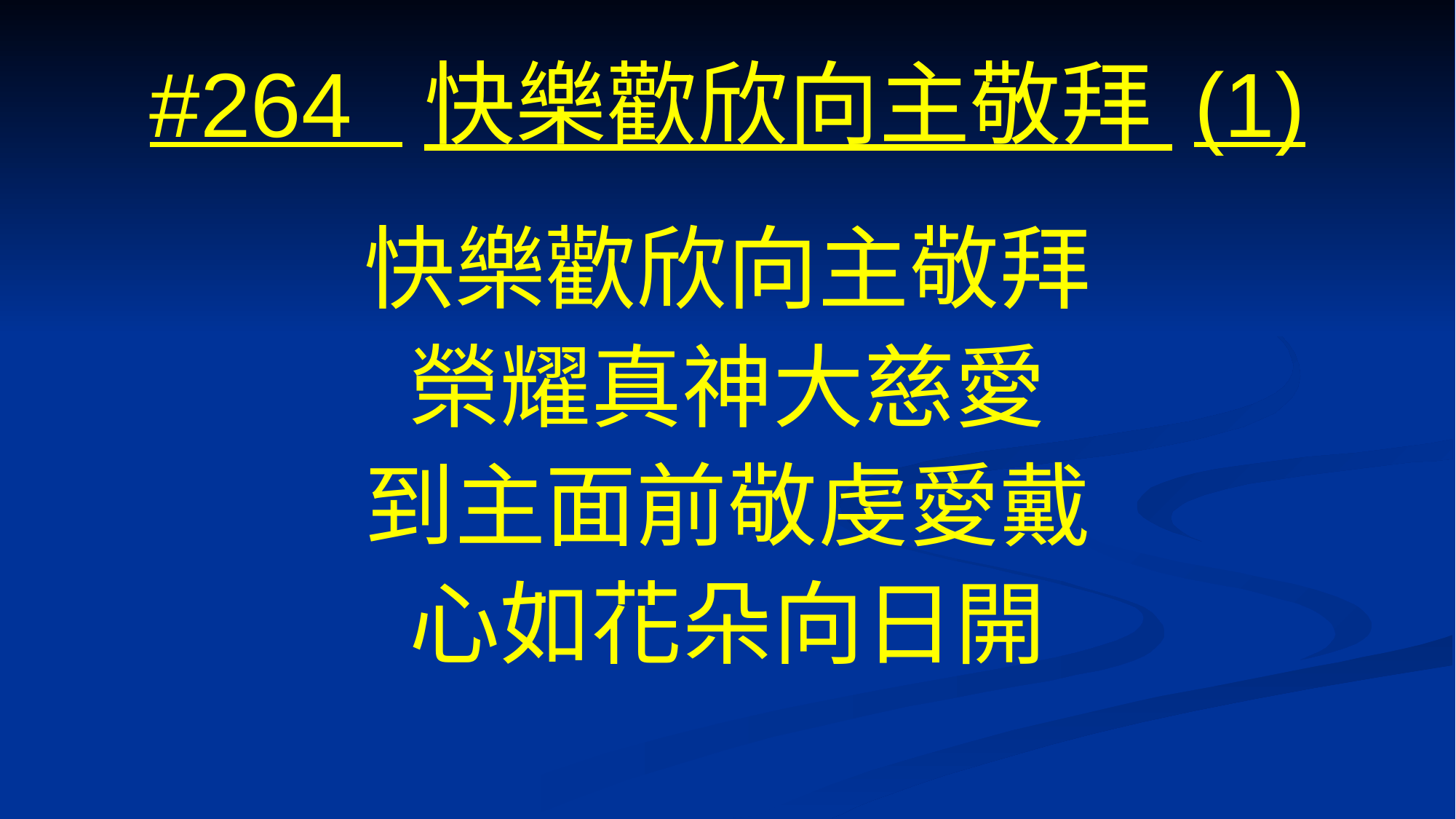

# #264  快樂歡欣向主敬拜 (1)
快樂歡欣向主敬拜
榮耀真神大慈愛
到主面前敬虔愛戴
心如花朵向日開